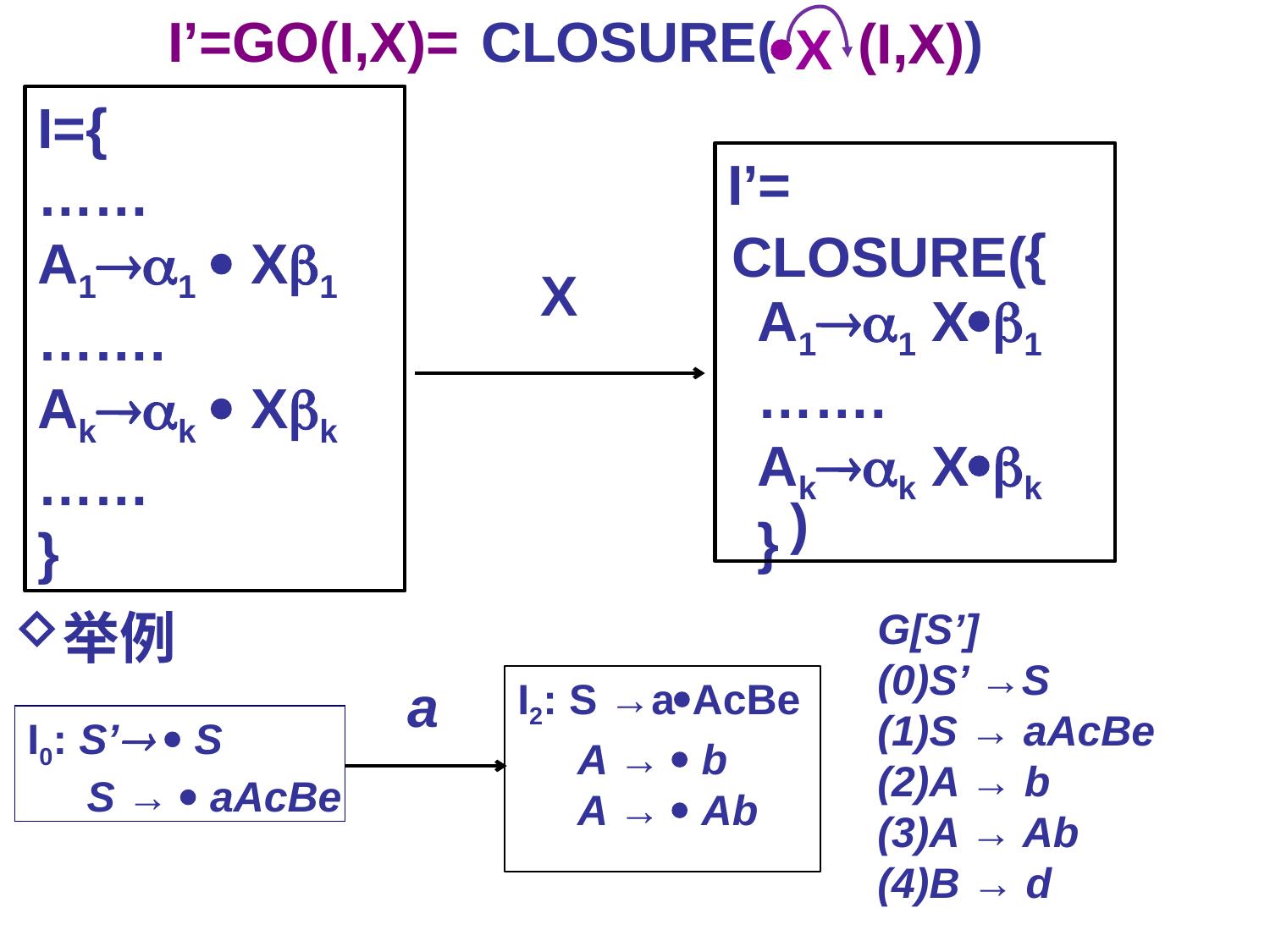

I’=GO(I,X)=
CLOSURE(
)
(I,X)
=J

•X
I={
……
A1→α1 • Xβ1
…….
Ak→αk • Xβk
……
}
I’=

    )

             J={
A1→α1 X•β1
…….
Ak→αk X•βk
}
CLOSURE(
X
举例
G[S’]
(0)S’ →S
(1)S → aAcBe
(2)A → b
(3)A → Ab
(4)B → d
a
I2: S →a•AcBe

I0: S’→ • S
     S → • aAcBe
A → • b
A → • Ab